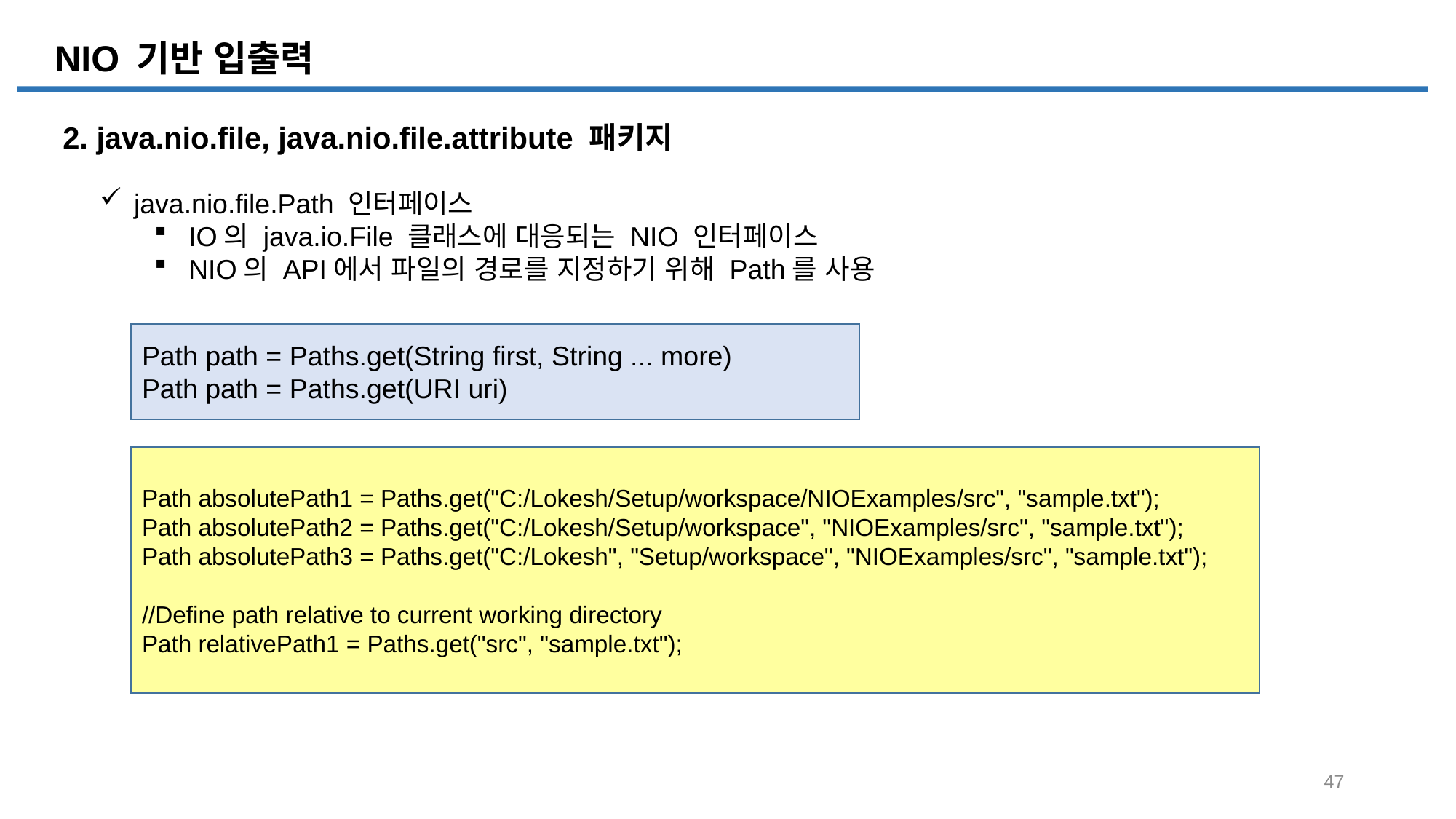

NIO

File 기반 입출력
2. java.nio.file, java.nio.file.attribute 패키지
java.nio.file.Path 인터페이스
IO의 java.io.File 클래스에 대응되는 NIO 인터페이스
NIO의 API에서 파일의 경로를 지정하기 위해 Path를 사용

Path path = Paths.get(String first, String ... more)
Path path = Paths.get(URI uri)
Path absolutePath1 = Paths.get("C:/Lokesh/Setup/workspace/NIOExamples/src", "sample.txt");
Path absolutePath2 = Paths.get("C:/Lokesh/Setup/workspace", "NIOExamples/src", "sample.txt");
Path absolutePath3 = Paths.get("C:/Lokesh", "Setup/workspace", "NIOExamples/src", "sample.txt");

//Define path relative to current working directory
Path relativePath1 = Paths.get("src", "sample.txt");
47